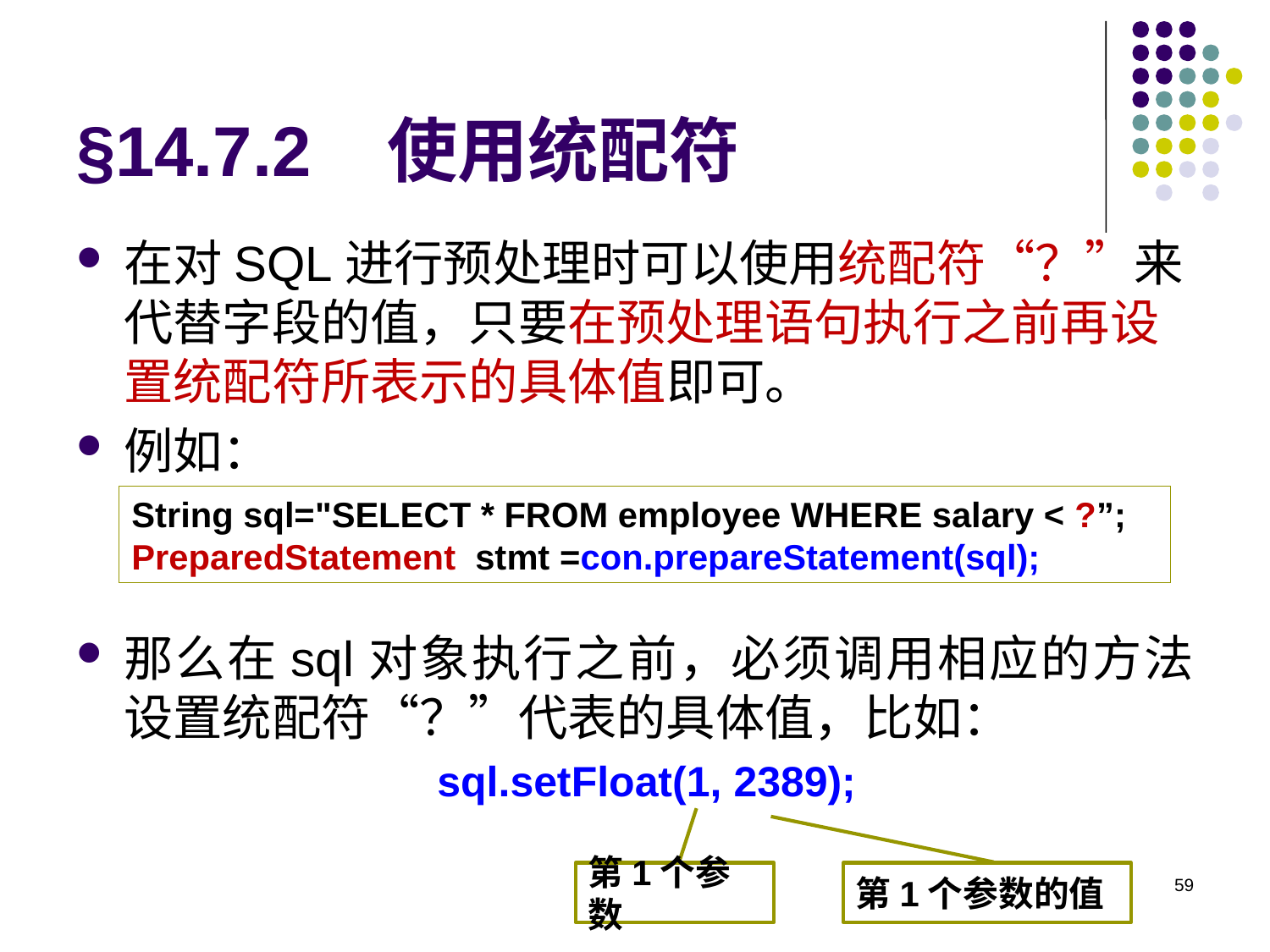

# §14.7.2   使用统配符
在对SQL进行预处理时可以使用统配符“？”来代替字段的值，只要在预处理语句执行之前再设置统配符所表示的具体值即可。
例如：

那么在sql对象执行之前，必须调用相应的方法设置统配符“？”代表的具体值，比如：
  sql.setFloat(1, 2389);

String sql="SELECT * FROM employee WHERE salary < ?”;
PreparedStatement  stmt =con.prepareStatement(sql);
第1个参数
第1个参数的值
59